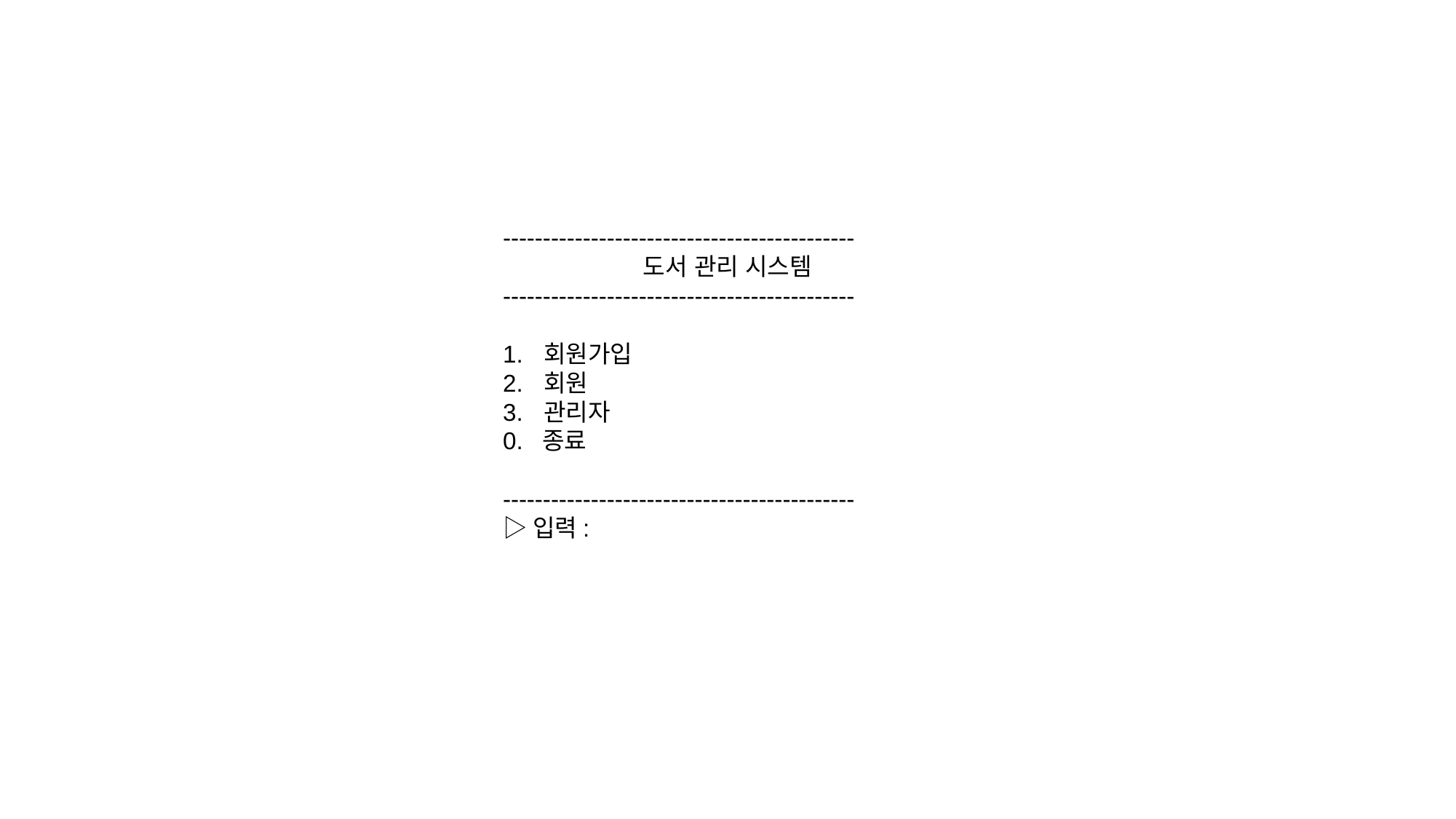

--------------------------------------------
도서 관리 시스템
--------------------------------------------

회원가입
회원
관리자
0.  종료

--------------------------------------------
▷입력: